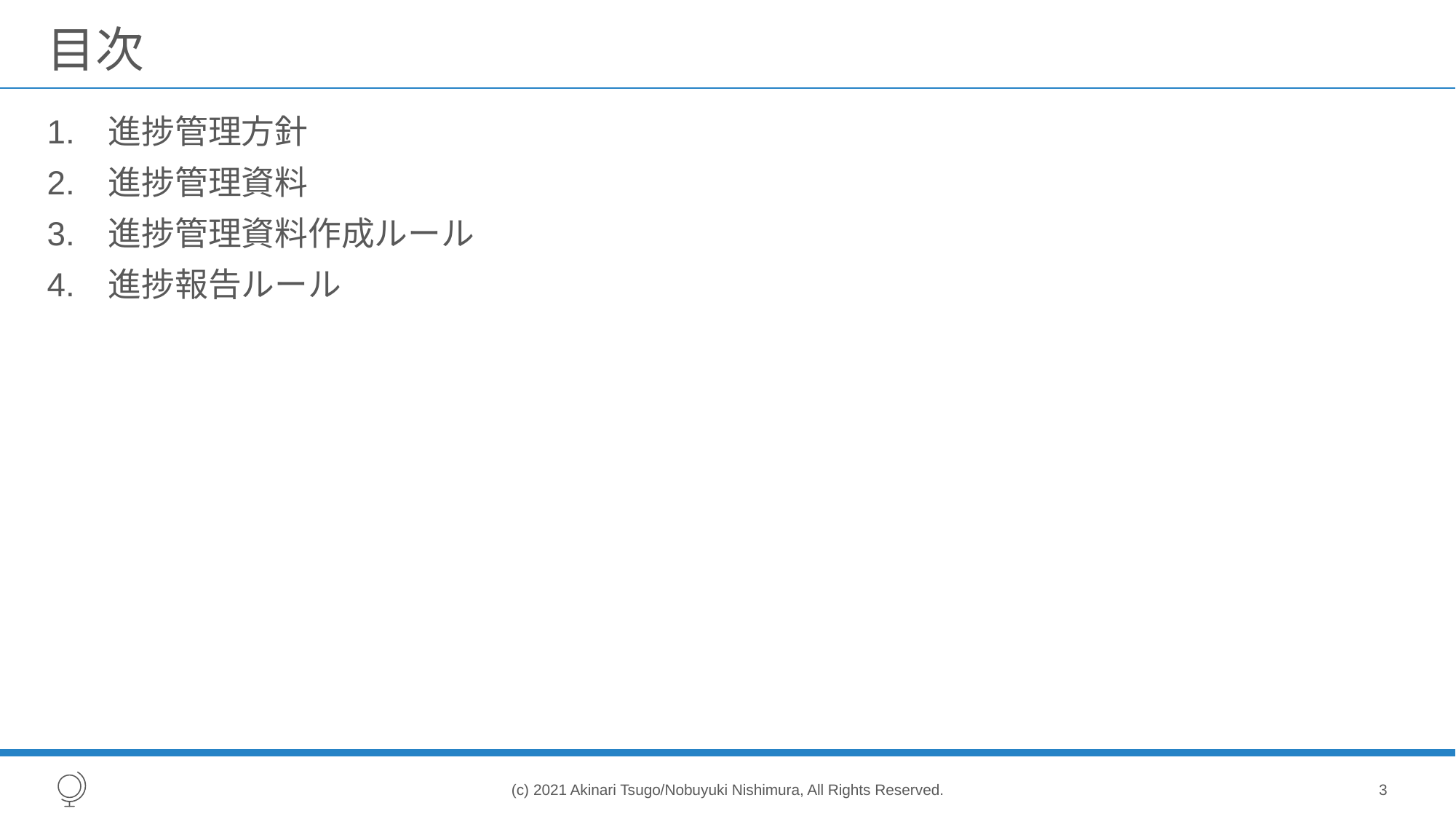

# 目次
進捗管理方針
進捗管理資料
進捗管理資料作成ルール
進捗報告ルール